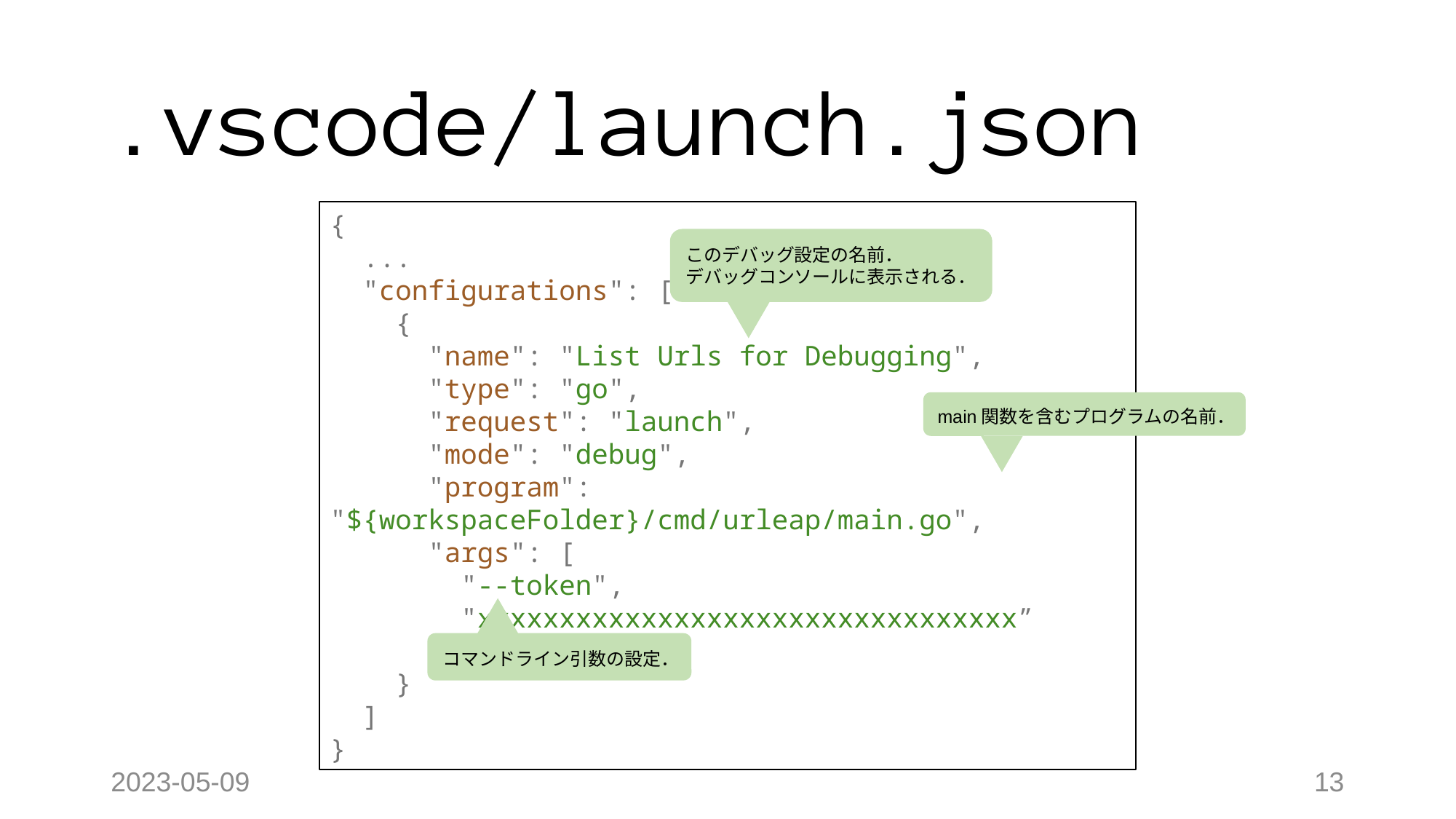

# .vscode/launch.json
{
  ...
  "configurations": [
    {
      "name": "List Urls for Debugging",
      "type": "go",
      "request": "launch",
      "mode": "debug",
      "program": "${workspaceFolder}/cmd/urleap/main.go",
      "args": [
        "--token",
        "xxxxxxxxxxxxxxxxxxxxxxxxxxxxxxxxx”
      ]
    }
  ]
}

このデバッグ設定の名前．
デバッグコンソールに表示される．

main関数を含むプログラムの名前．

コマンドライン引数の設定．
2023-05-09
13